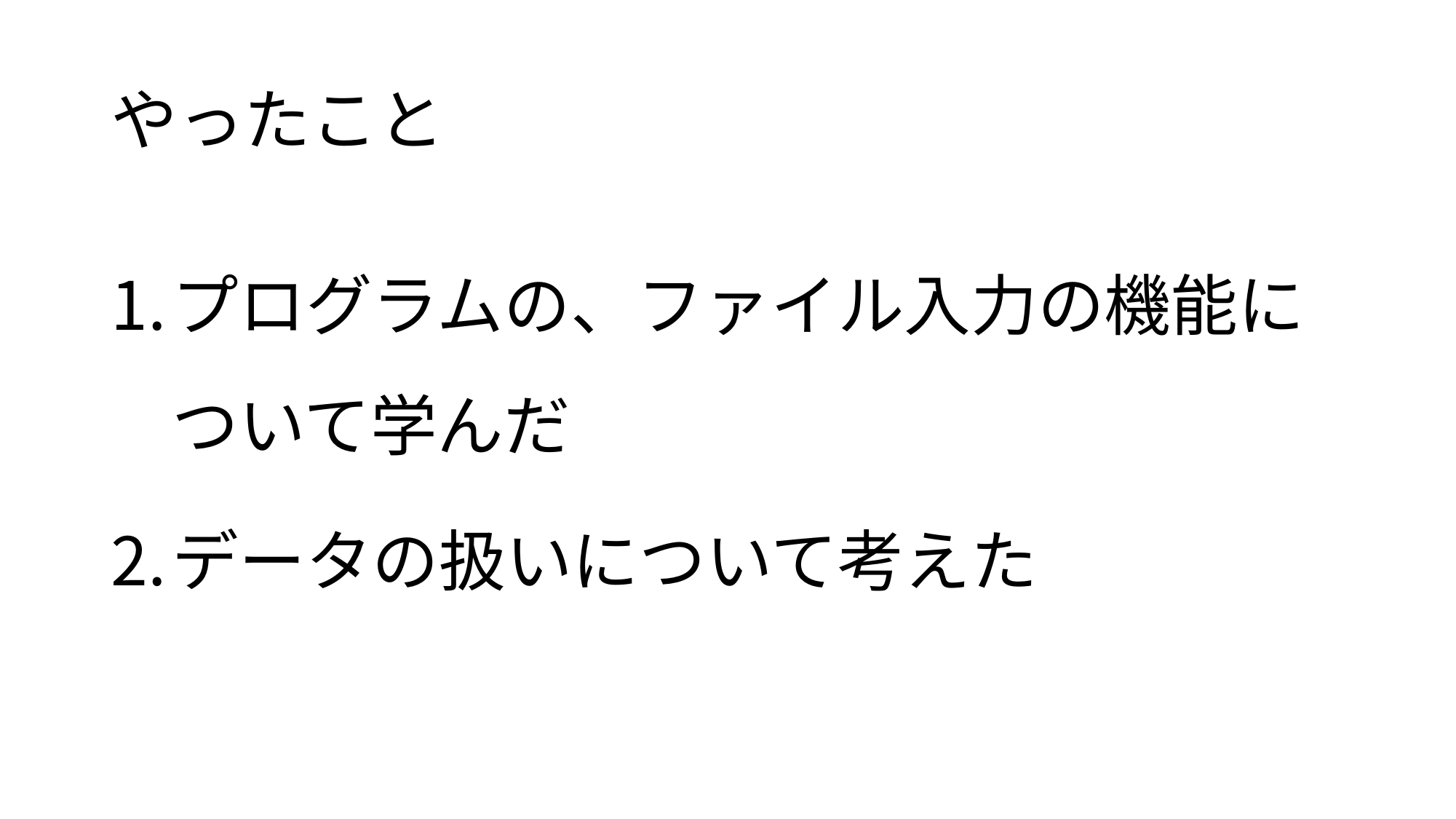

# やったこと
プログラムの、ファイル入力の機能について学んだ
データの扱いについて考えた